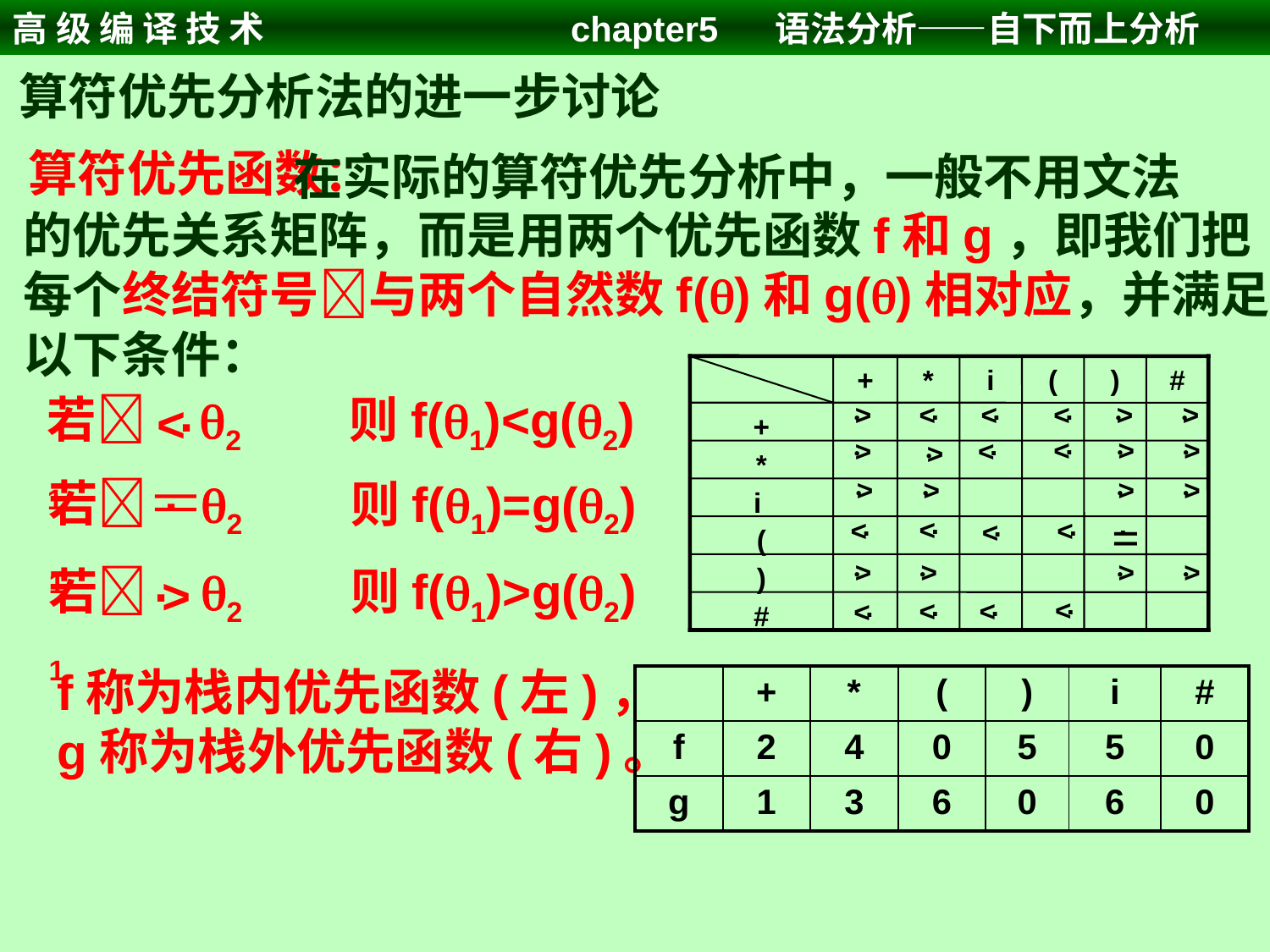

算符优先分析法的进一步讨论
算符优先函数：
                       在实际的算符优先分析中，一般不用文法
的优先关系矩阵，而是用两个优先函数f和g，即我们把
每个终结符号θ与两个自然数f(θ)和g(θ)相对应，并满足
以下条件：

+

*

i

(

)

#

.
>
.
<
.
<
.
<
.
>
.
>
+

.
<
.
>
.
>
.
>
.
<
.
>
*

.
>
.
>
.
>
.
>
i

=
.
.
<
.
<
.
<
.
<
(

.
>
.
>
.
>
.
>
)

.
<
.
<
.
<
.
<
#

.
<
若θ1
θ2       则f(θ1)<g(θ2)
.

若θ1
θ2       则f(θ1)=g(θ2)
.
>
若θ1
θ2       则f(θ1)>g(θ2)
f称为栈内优先函数(左)，
g称为栈外优先函数(右)。
|  | + | \* | ( | ) | i | # |
| --- | --- | --- | --- | --- | --- | --- |
| f | 2 | 4 | 0 | 5 | 5 | 0 |
| g | 1 | 3 | 6 | 0 | 6 | 0 |